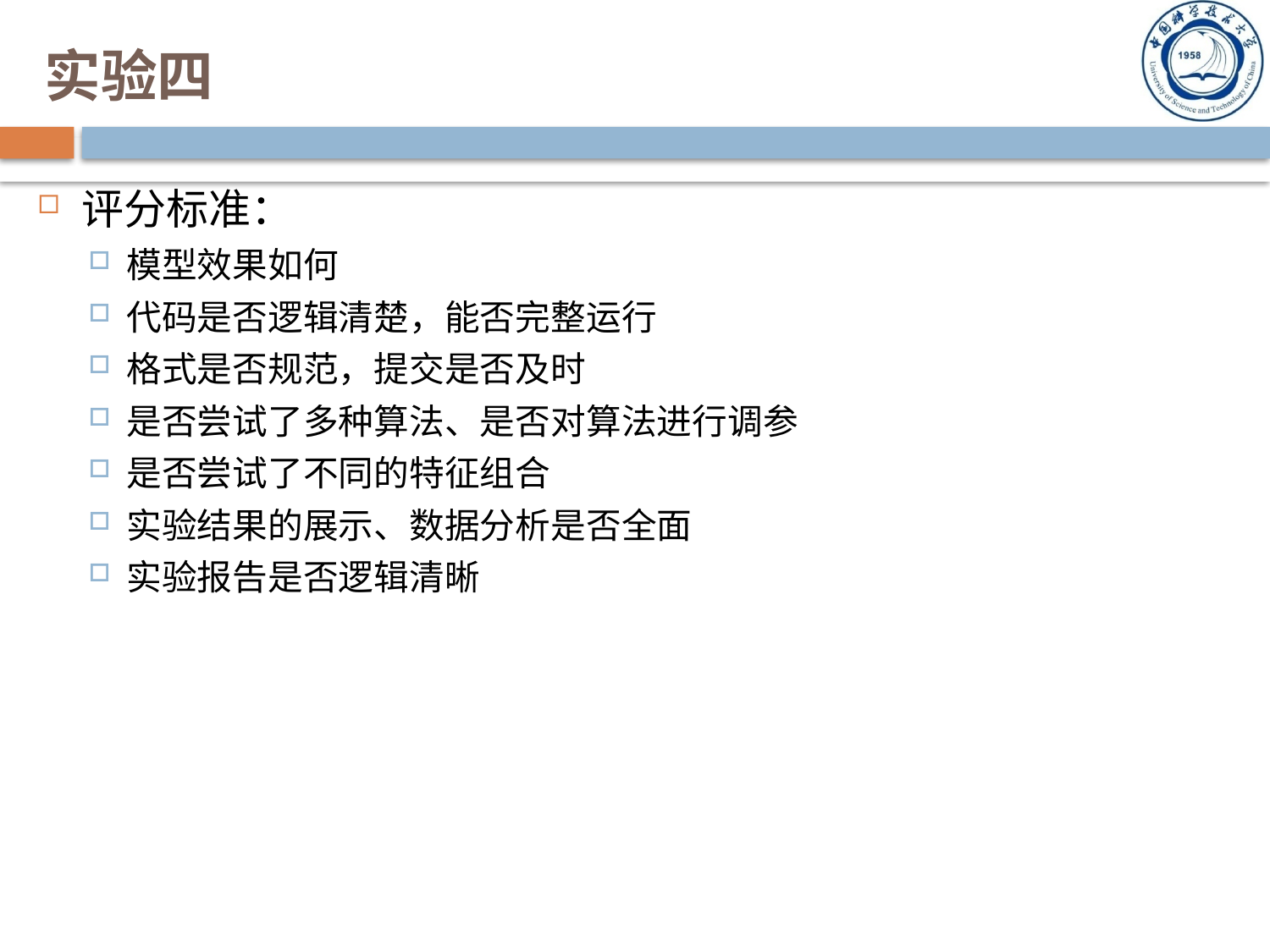

# 实验四
评分标准：
模型效果如何
代码是否逻辑清楚，能否完整运行
格式是否规范，提交是否及时
是否尝试了多种算法、是否对算法进行调参
是否尝试了不同的特征组合
实验结果的展示、数据分析是否全面
实验报告是否逻辑清晰